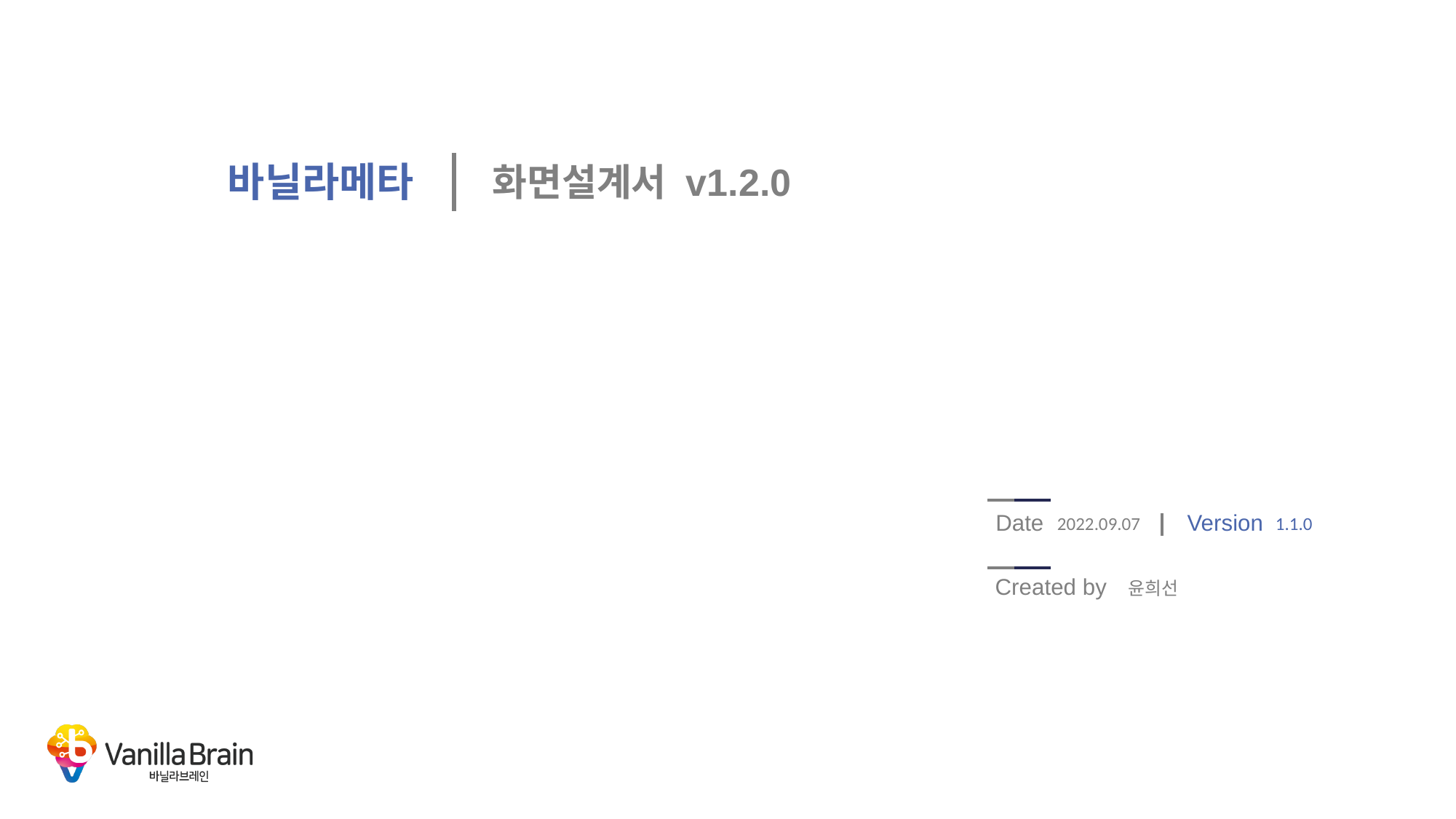

화면설계서 v1.2.0
# 바닐라메타
2022.09.07
1.1.0
윤희선